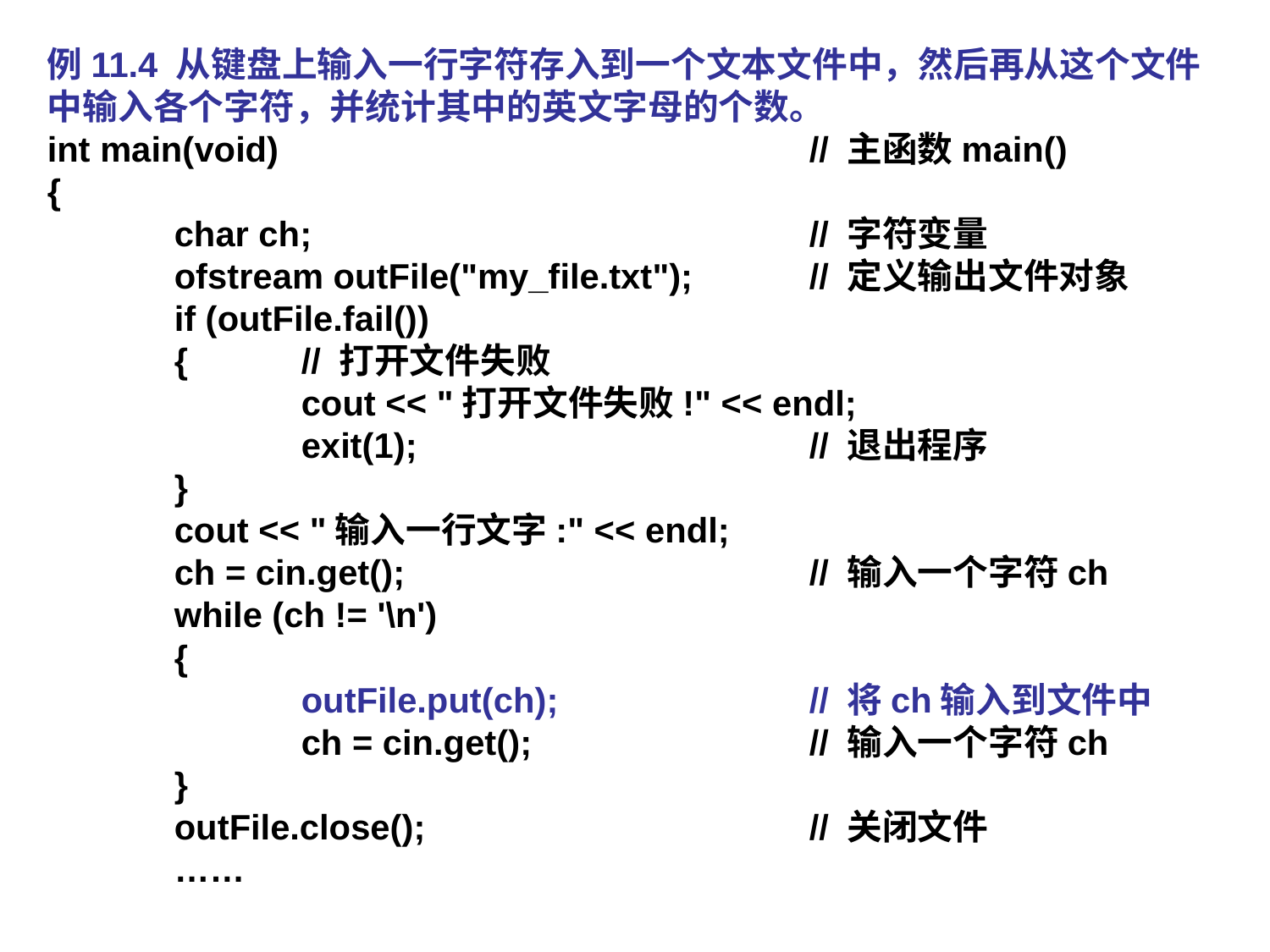

例11.4 从键盘上输入一行字符存入到一个文本文件中，然后再从这个文件中输入各个字符，并统计其中的英文字母的个数。
int main(void)					// 主函数main()
{
	char ch;				// 字符变量
	ofstream outFile("my_file.txt");	// 定义输出文件对象
	if (outFile.fail())
	{	// 打开文件失败
		cout << "打开文件失败!" << endl;
		exit(1);				// 退出程序
	}
	cout << "输入一行文字:" << endl;
	ch = cin.get();				// 输入一个字符ch
	while (ch != '\n')
	{
		outFile.put(ch);		// 将ch输入到文件中
		ch = cin.get();			// 输入一个字符ch
	}
	outFile.close();				// 关闭文件
	……